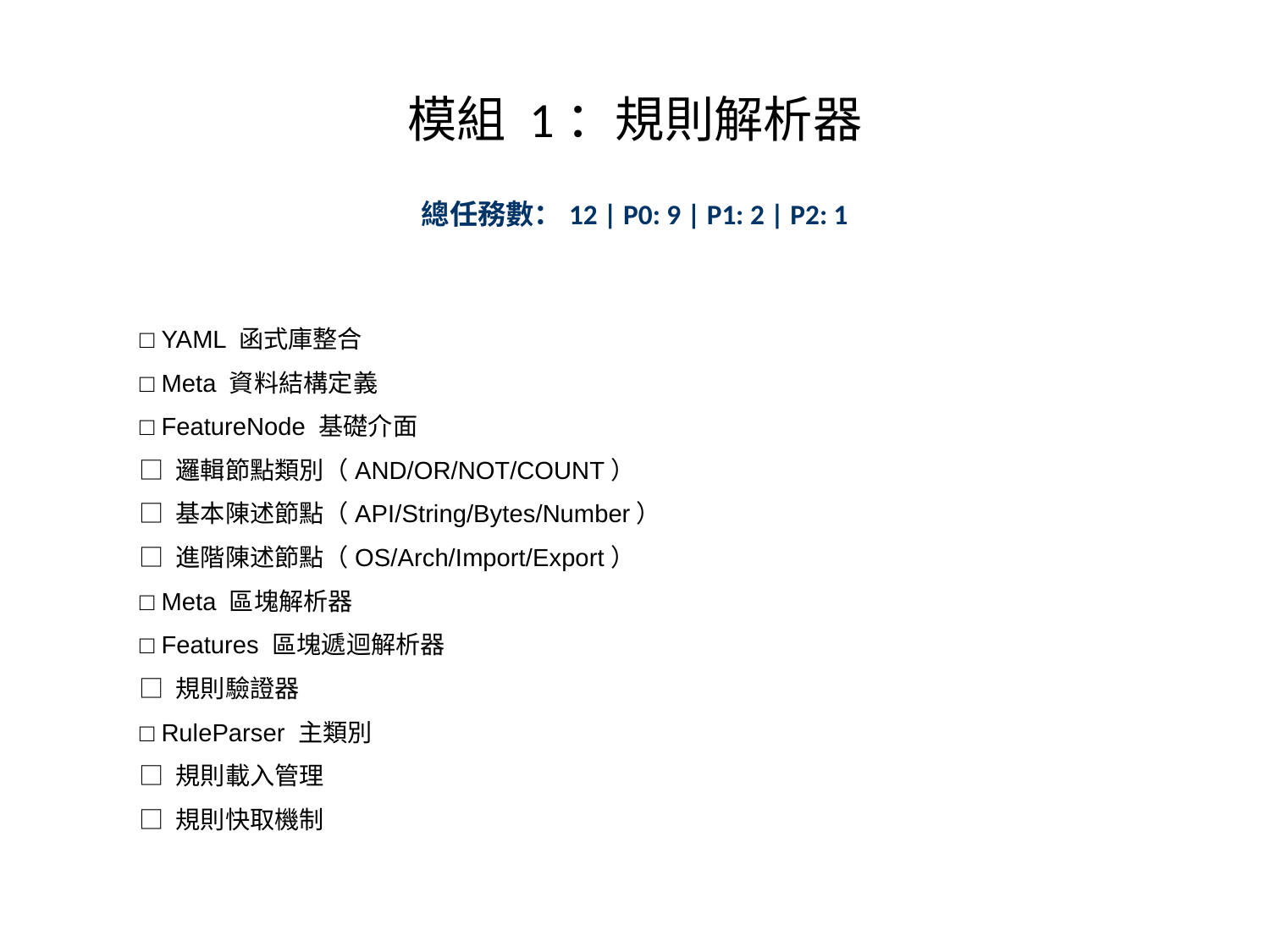

# 模組 1：規則解析器
總任務數：12 | P0: 9 | P1: 2 | P2: 1
□ YAML 函式庫整合
□ Meta 資料結構定義
□ FeatureNode 基礎介面
□ 邏輯節點類別（AND/OR/NOT/COUNT）
□ 基本陳述節點（API/String/Bytes/Number）
□ 進階陳述節點（OS/Arch/Import/Export）
□ Meta 區塊解析器
□ Features 區塊遞迴解析器
□ 規則驗證器
□ RuleParser 主類別
□ 規則載入管理
□ 規則快取機制